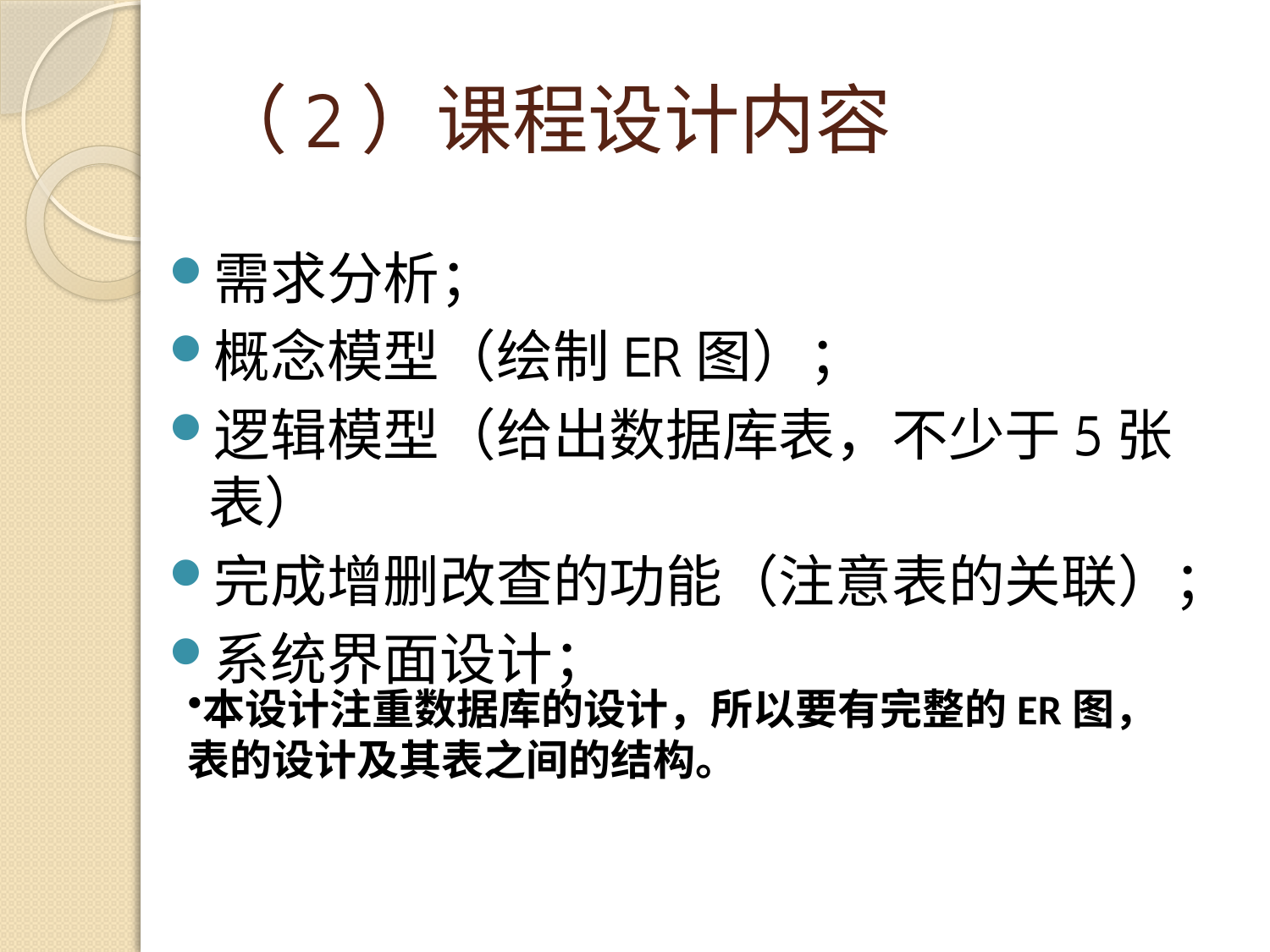

# （2）课程设计内容
需求分析；
概念模型（绘制ER图）；
逻辑模型（给出数据库表，不少于5张表）
完成增删改查的功能（注意表的关联）；
系统界面设计；

本设计注重数据库的设计，所以要有完整的ER图，表的设计及其表之间的结构。